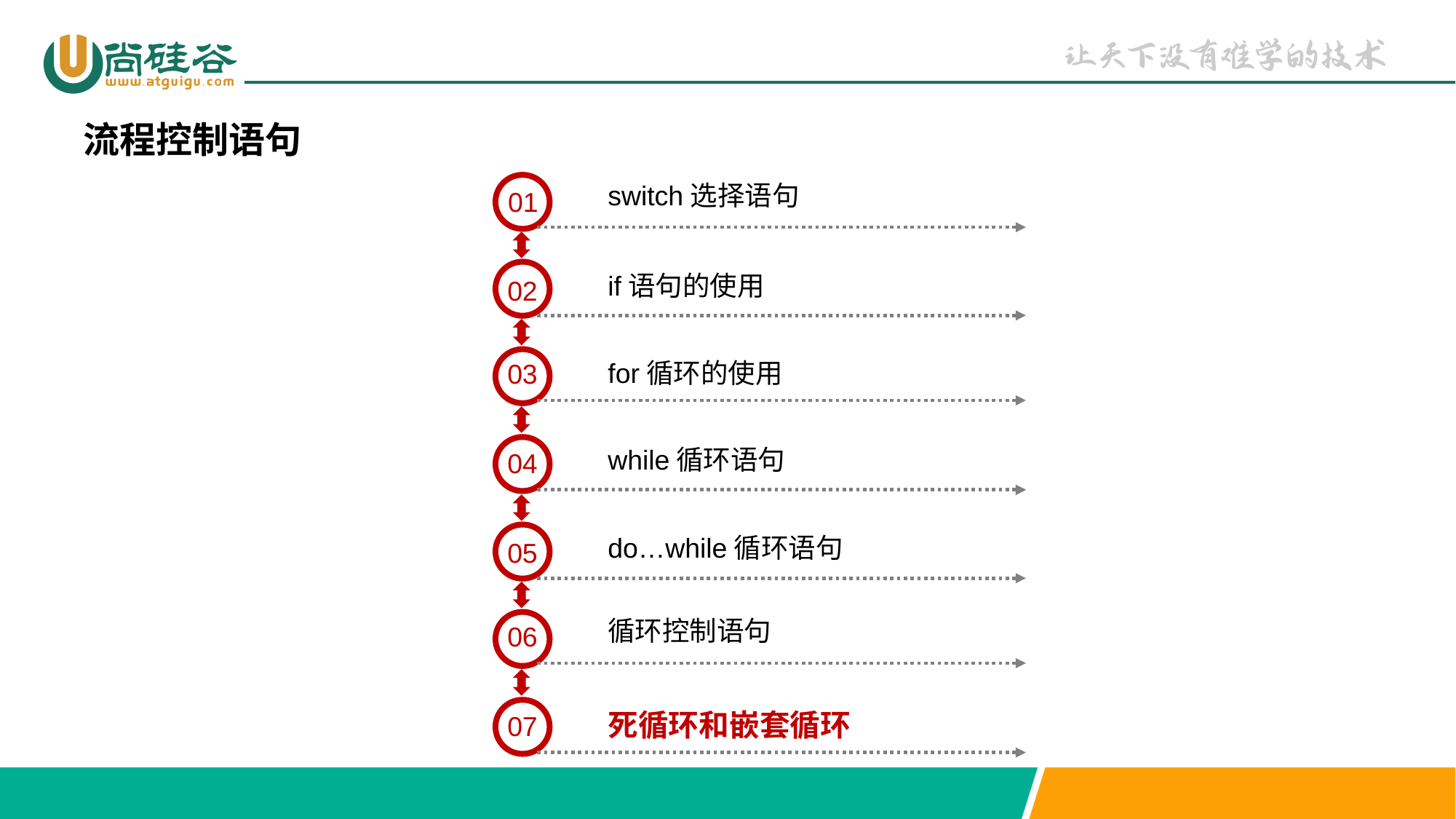

流程控制语句

switch选择语句
01

if语句的使用
02

for循环的使用
03

while循环语句
04

do…while循环语句
05

循环控制语句

06

死循环和嵌套循环
07